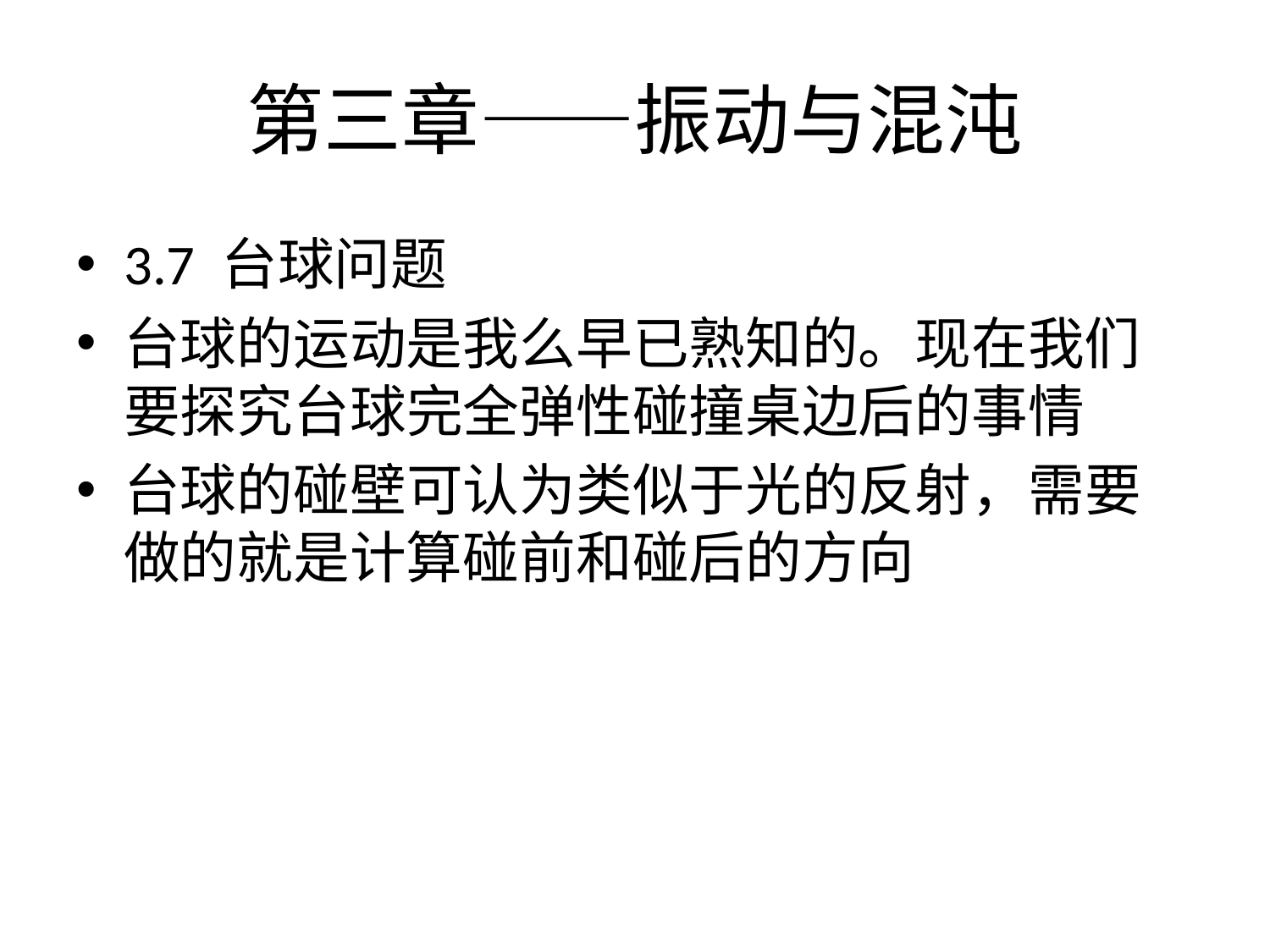

# 第三章——振动与混沌
3.7 台球问题
台球的运动是我么早已熟知的。现在我们要探究台球完全弹性碰撞桌边后的事情
台球的碰壁可认为类似于光的反射，需要做的就是计算碰前和碰后的方向